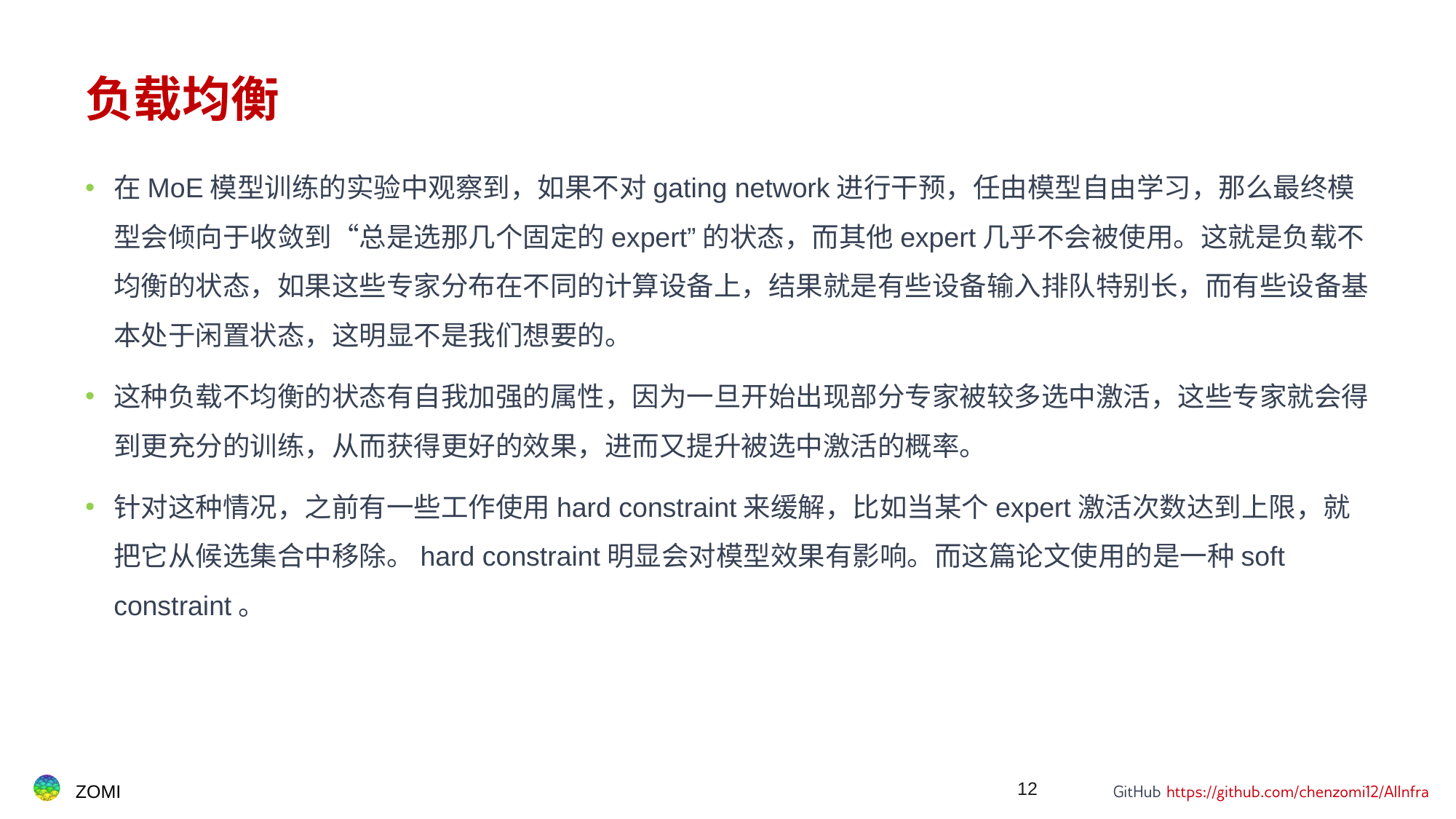

# 负载均衡
在MoE模型训练的实验中观察到，如果不对gating network进行干预，任由模型自由学习，那么最终模型会倾向于收敛到“总是选那几个固定的expert”的状态，而其他expert几乎不会被使用。这就是负载不均衡的状态，如果这些专家分布在不同的计算设备上，结果就是有些设备输入排队特别长，而有些设备基本处于闲置状态，这明显不是我们想要的。
这种负载不均衡的状态有自我加强的属性，因为一旦开始出现部分专家被较多选中激活，这些专家就会得到更充分的训练，从而获得更好的效果，进而又提升被选中激活的概率。
针对这种情况，之前有一些工作使用hard constraint来缓解，比如当某个expert激活次数达到上限，就把它从候选集合中移除。hard constraint明显会对模型效果有影响。而这篇论文使用的是一种soft constraint。